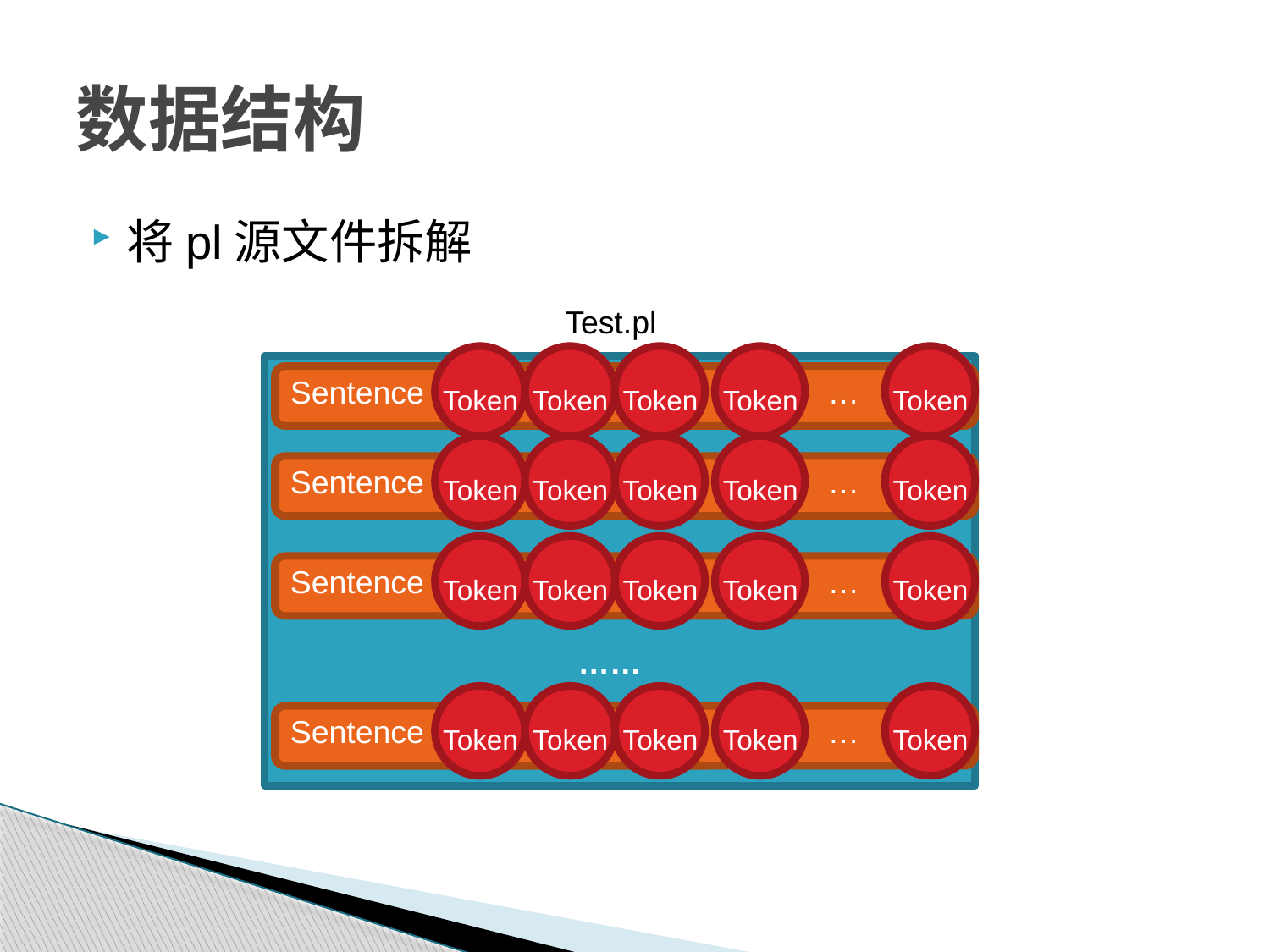

# 数据结构
将pl源文件拆解
Test.pl

Token

Token

Token

Token

Token

Sentence
…

Token

Token

Token

Token

Token

Sentence
…

Token

Token

Token

Token

Token

Sentence
…
……

Token

Token

Token

Token

Token

Sentence
…